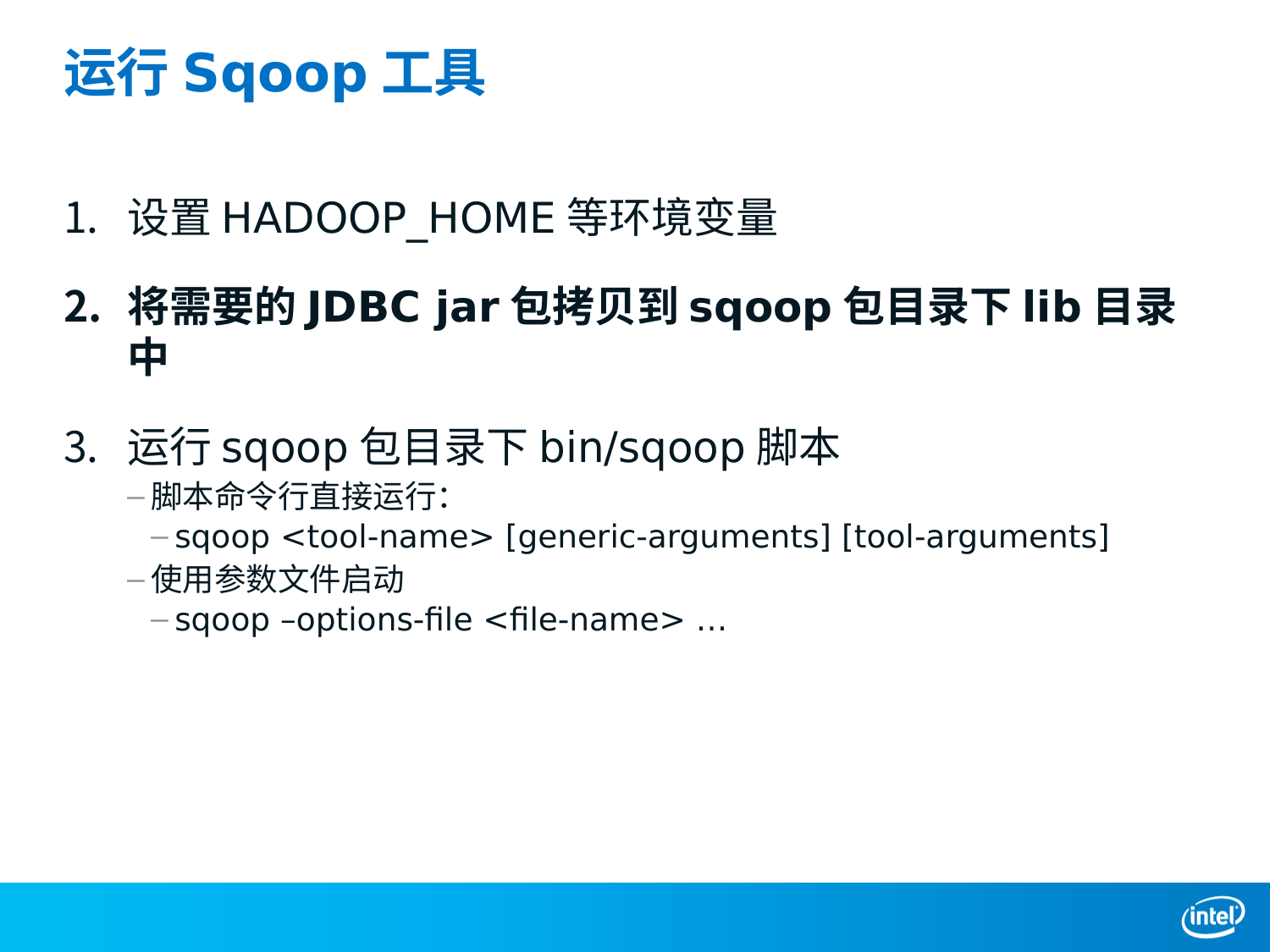

# 运行Sqoop工具
设置HADOOP_HOME等环境变量
将需要的JDBC jar包拷贝到sqoop包目录下lib目录中
运行sqoop包目录下bin/sqoop脚本
脚本命令行直接运行：
sqoop <tool-name> [generic-arguments] [tool-arguments]
使用参数文件启动
sqoop –options-file <file-name> …